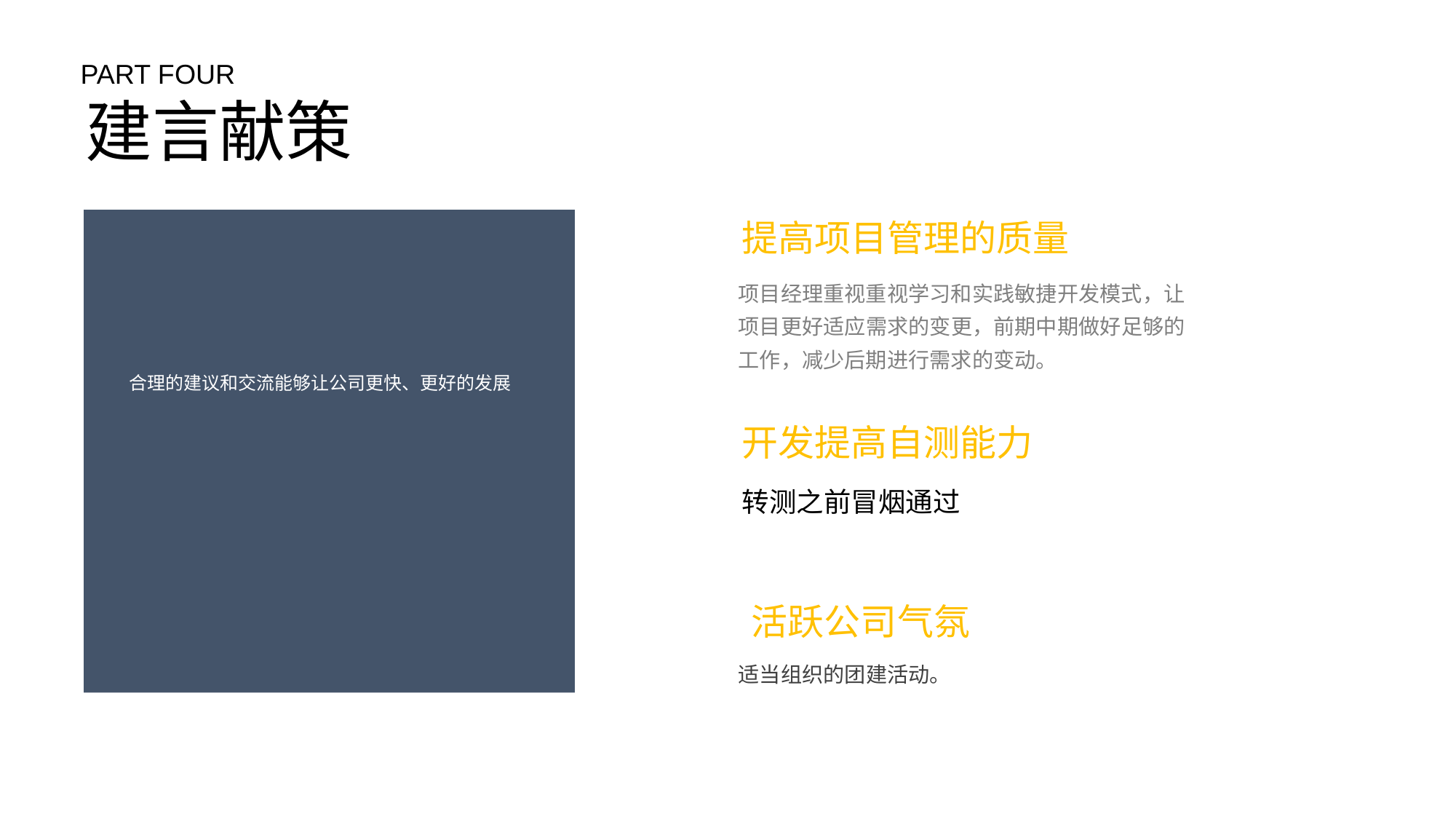

PART FOUR
 建言献策

提高项目管理的质量
项目经理重视重视学习和实践敏捷开发模式，让项目更好适应需求的变更，前期中期做好足够的工作，减少后期进行需求的变动。

合理的建议和交流能够让公司更快、更好的发展
开发提高自测能力
转测之前冒烟通过
活跃公司气氛
适当组织的团建活动。